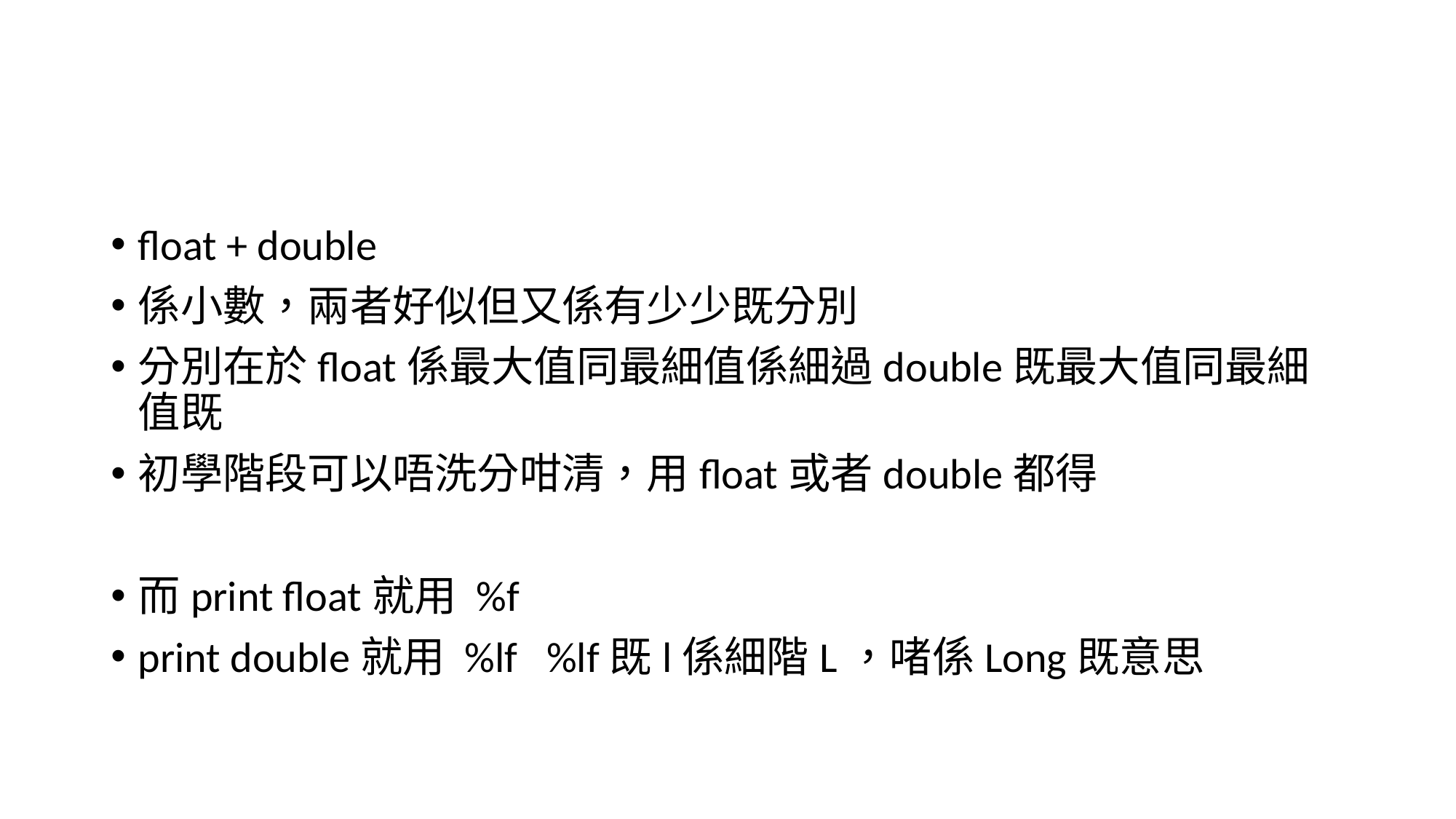

#
float + double
係小數，兩者好似但又係有少少既分別
分別在於float係最大值同最細值係細過double既最大值同最細值既
初學階段可以唔洗分咁清，用float或者double都得

而print float就用 %f
print double就用 %lf   %lf既l係細階L，啫係Long既意思